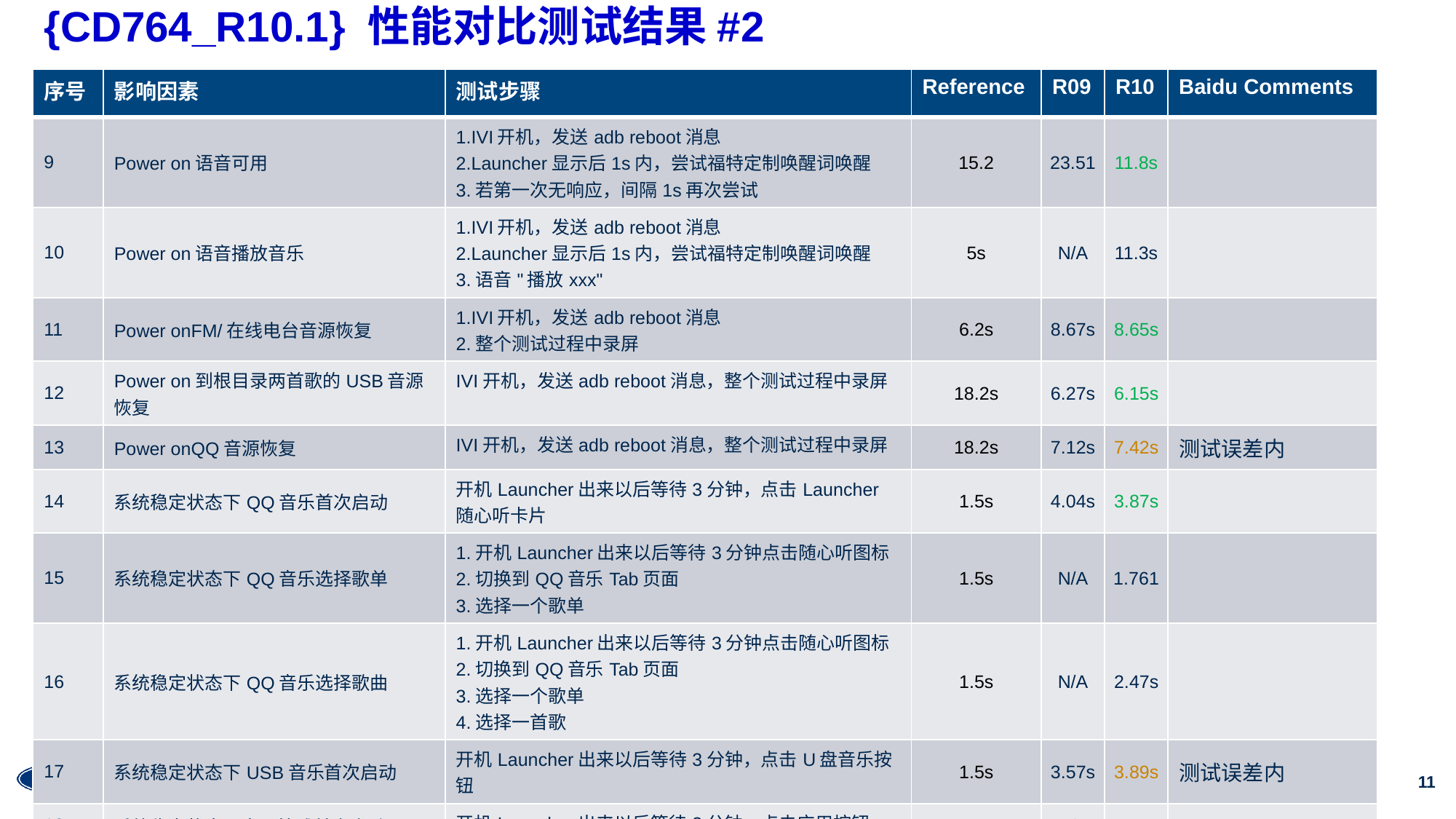

{CD764_R10.1} 性能对比测试结果#2
| 序号 | 影响因素 | 测试步骤 | Reference | R09 | R10 | Baidu Comments |
| --- | --- | --- | --- | --- | --- | --- |
| 9 | Power on语音可用 | 1.IVI开机，发送adb reboot消息 2.Launcher显示后1s内，尝试福特定制唤醒词唤醒 3.若第一次无响应，间隔1s再次尝试 | 15.2 | 23.51 | 11.8s |  |
| 10 | Power on语音播放音乐 | 1.IVI开机，发送adb reboot消息 2.Launcher显示后1s内，尝试福特定制唤醒词唤醒 3.语音"播放xxx" | 5s | N/A | 11.3s |  |
| 11 | Power onFM/在线电台音源恢复 | 1.IVI开机，发送adb reboot消息 2.整个测试过程中录屏 | 6.2s | 8.67s | 8.65s |  |
| 12 | Power on到根目录两首歌的USB音源恢复 | IVI开机，发送adb reboot消息，整个测试过程中录屏 | 18.2s | 6.27s | 6.15s |  |
| 13 | Power onQQ音源恢复 | IVI开机，发送adb reboot消息，整个测试过程中录屏 | 18.2s | 7.12s | 7.42s | 测试误差内 |
| 14 | 系统稳定状态下QQ音乐首次启动 | 开机Launcher出来以后等待3分钟，点击Launcher随心听卡片 | 1.5s | 4.04s | 3.87s |  |
| 15 | 系统稳定状态下QQ音乐选择歌单 | 1.开机Launcher出来以后等待3分钟点击随心听图标 2.切换到QQ音乐Tab页面 3.选择一个歌单 | 1.5s | N/A | 1.761 |  |
| 16 | 系统稳定状态下QQ音乐选择歌曲 | 1.开机Launcher出来以后等待3分钟点击随心听图标 2.切换到QQ音乐Tab页面 3.选择一个歌单 4.选择一首歌 | 1.5s | N/A | 2.47s |  |
| 17 | 系统稳定状态下USB音乐首次启动 | 开机Launcher出来以后等待3分钟，点击U盘音乐按钮 | 1.5s | 3.57s | 3.89s | 测试误差内 |
| 18 | 系统稳定状态下喜马拉雅首次启动 | 开机Launcher出来以后等待3分钟，点击应用按钮 | 1.5s | N/A | 3.95s |  |